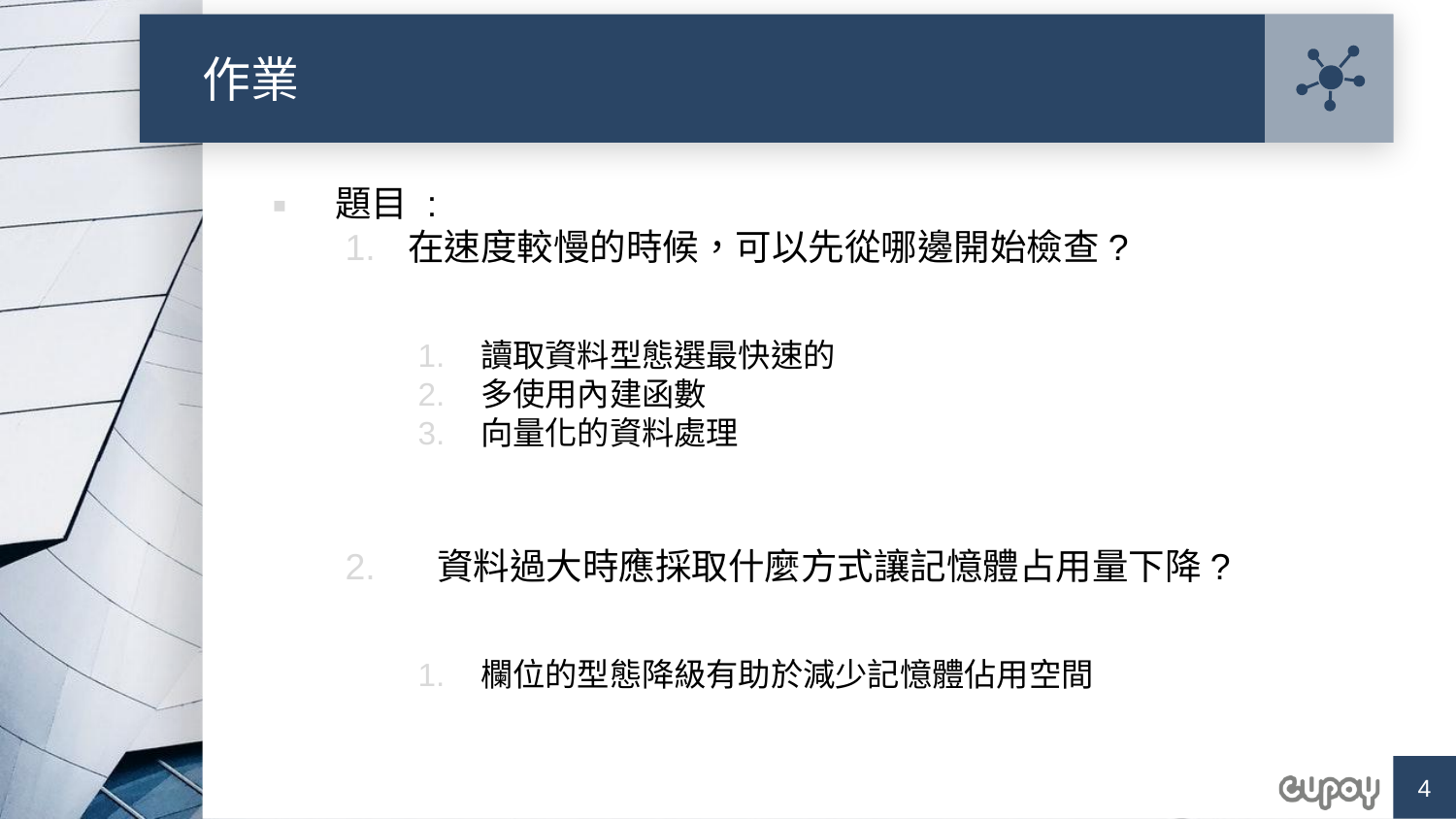

# 作業

題目 :
在速度較慢的時候，可以先從哪邊開始檢查?

讀取資料型態選最快速的
多使用內建函數
向量化的資料處理

  資料過大時應採取什麼方式讓記憶體占用量下降?

欄位的型態降級有助於減少記憶體佔用空間

4